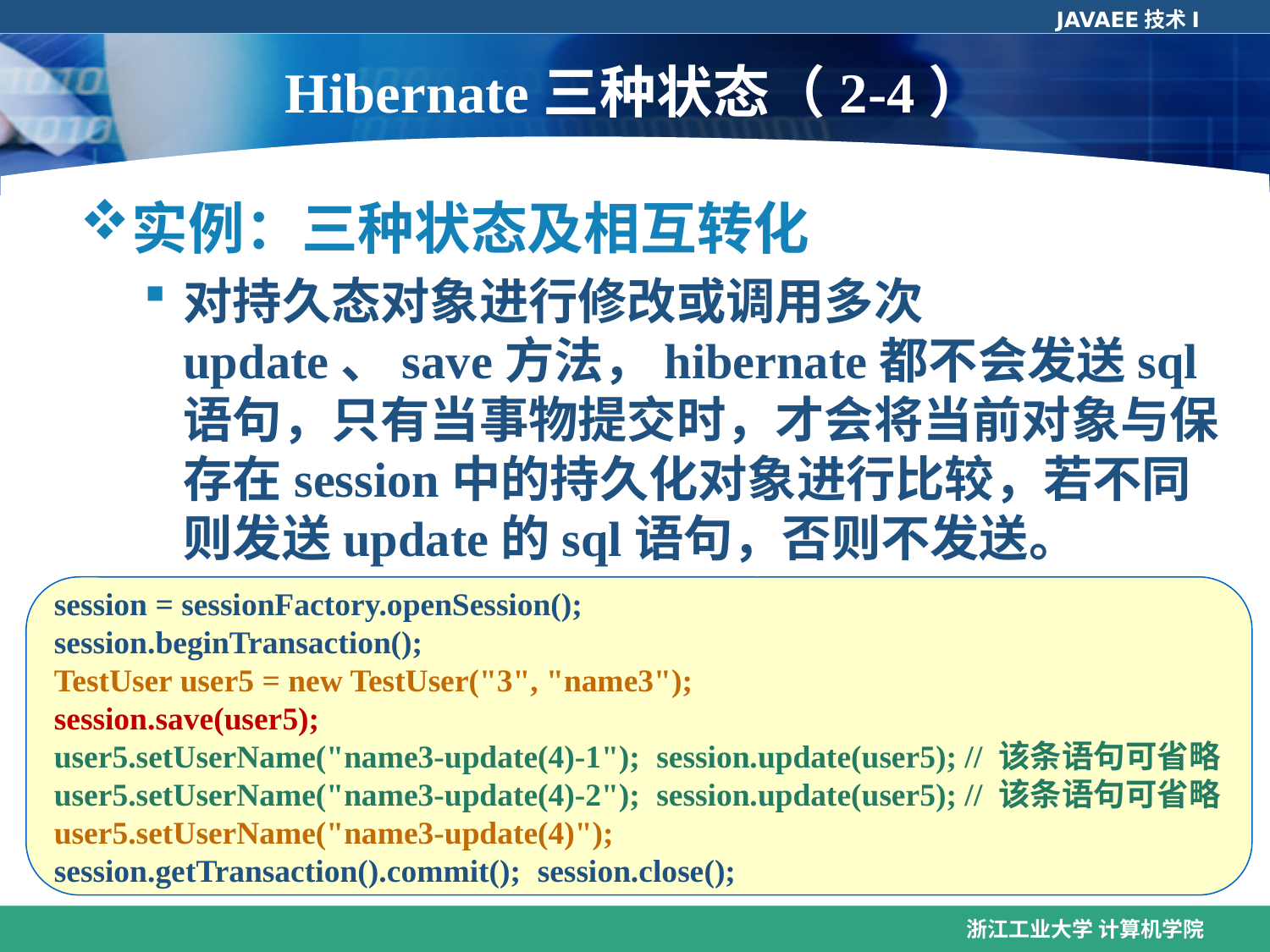

# Hibernate三种状态（2-4）
实例：三种状态及相互转化
对持久态对象进行修改或调用多次update、save方法，hibernate都不会发送sql语句，只有当事物提交时，才会将当前对象与保存在session中的持久化对象进行比较，若不同则发送update的sql语句，否则不发送。
session = sessionFactory.openSession();
session.beginTransaction();
TestUser user5 = new TestUser("3", "name3");
session.save(user5);
user5.setUserName("name3-update(4)-1");  session.update(user5); // 该条语句可省略
user5.setUserName("name3-update(4)-2");  session.update(user5); // 该条语句可省略
user5.setUserName("name3-update(4)");
session.getTransaction().commit();  session.close();